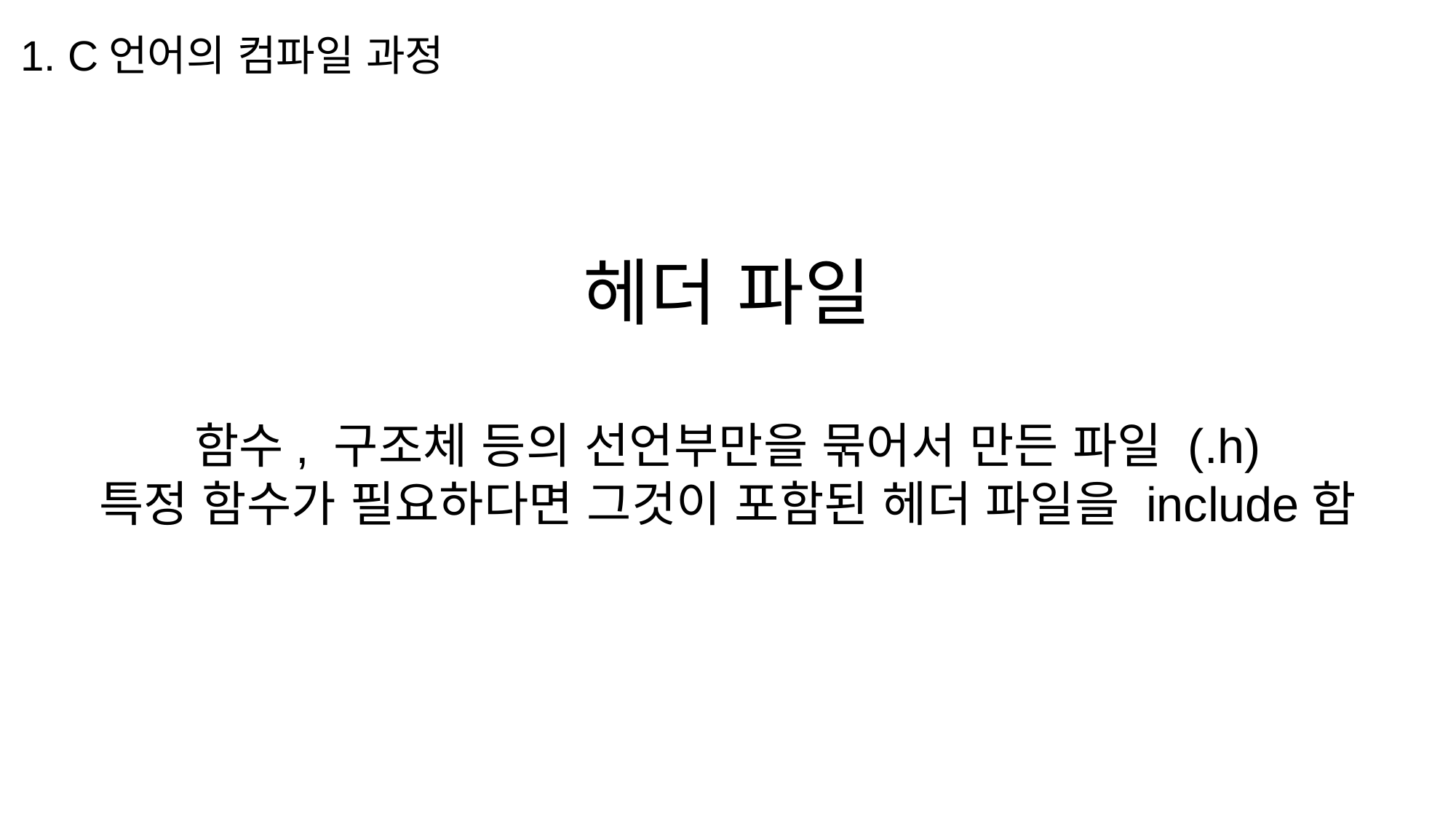

1. C언어의 컴파일 과정
헤더 파일
함수, 구조체 등의 선언부만을 묶어서 만든 파일 (.h)
특정 함수가 필요하다면 그것이 포함된 헤더 파일을 include함